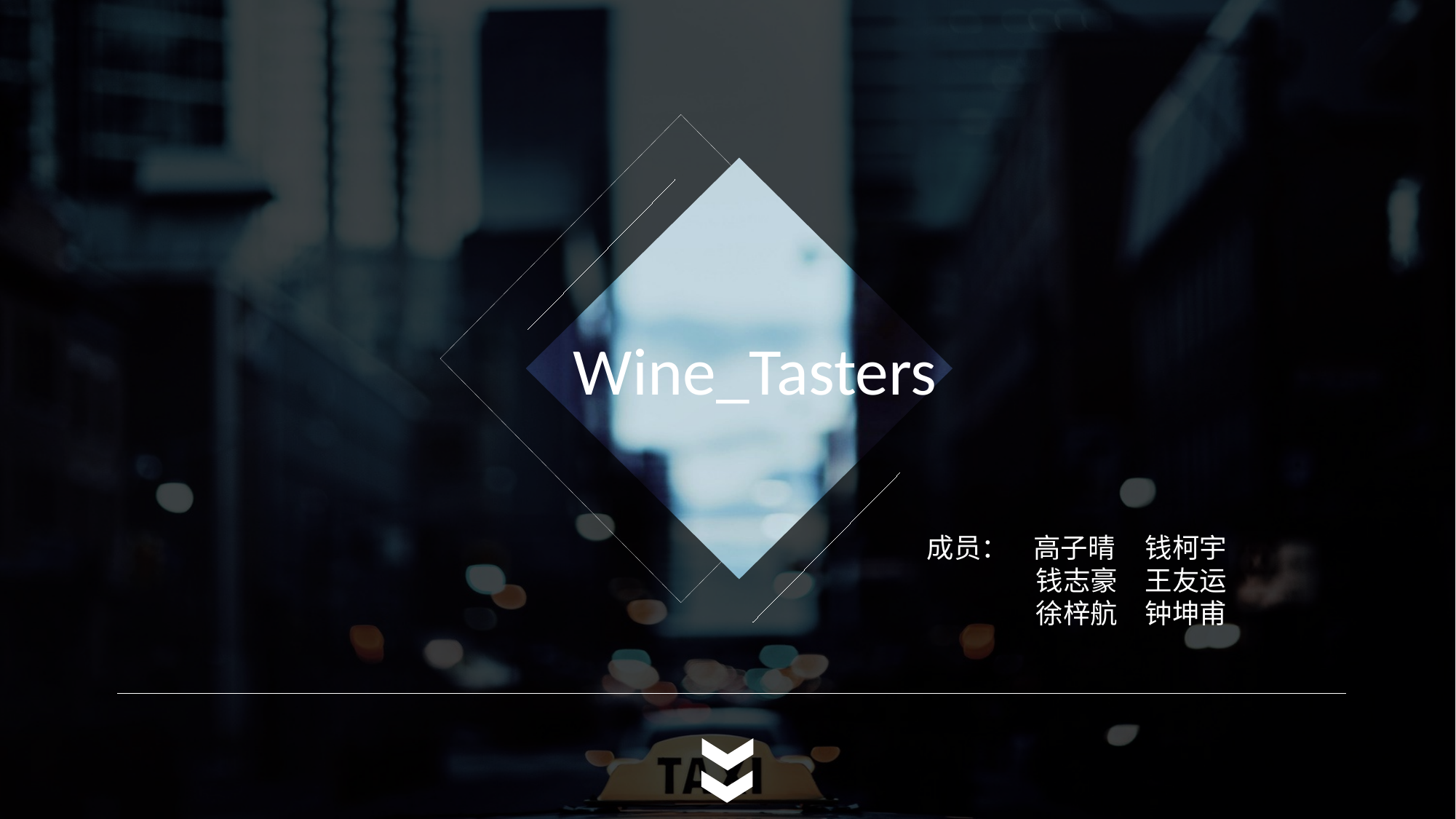

Wine_Tasters
成员：    高子晴	钱柯宇
	钱志豪	王友运
	徐梓航	钟坤甫